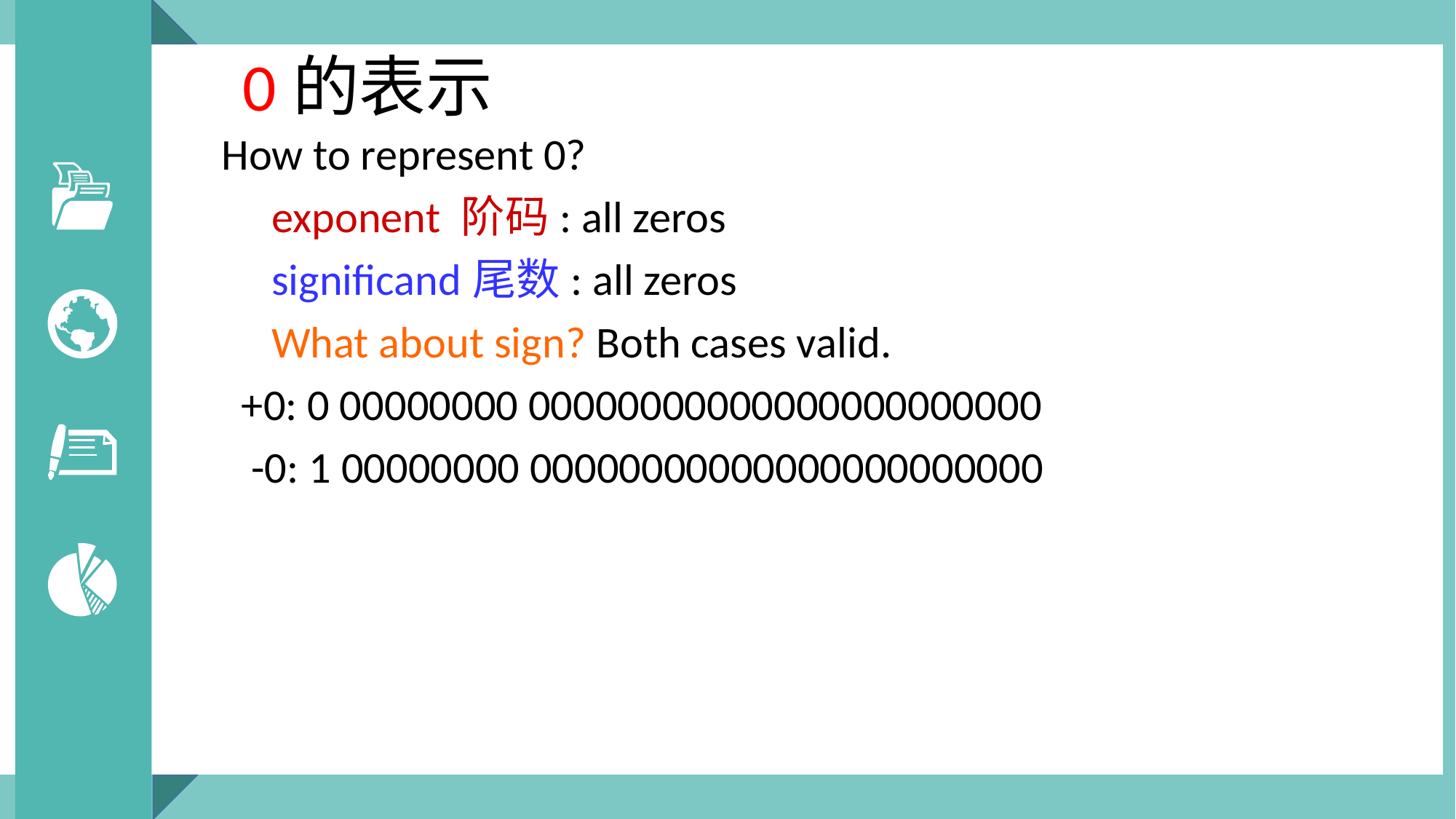

0的表示
How to represent 0?
     exponent 阶码: all zeros
     significand尾数: all zeros
     What about sign? Both cases valid.
  +0: 0 00000000 00000000000000000000000
   -0: 1 00000000 00000000000000000000000